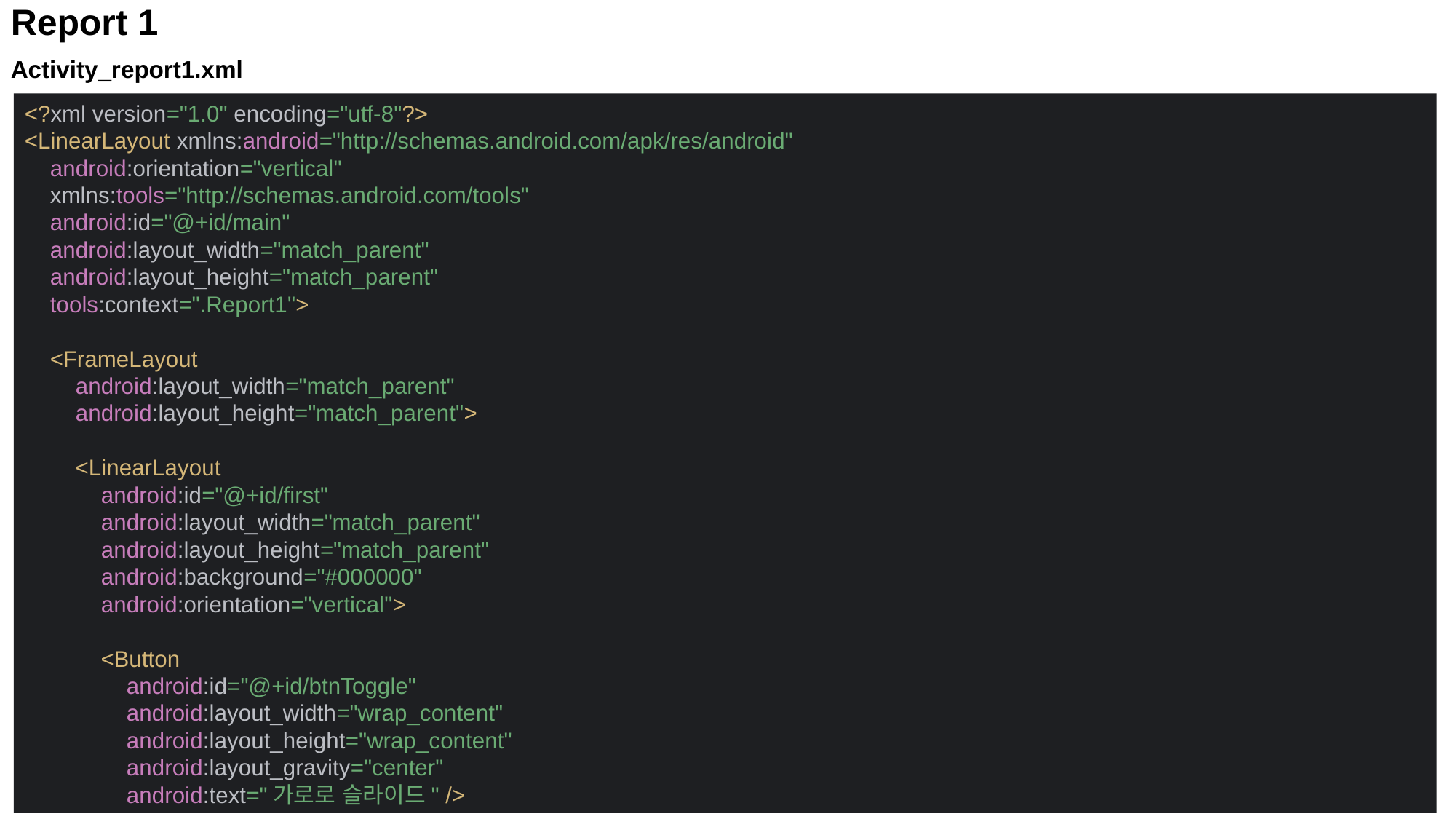

Report 1
Activity_report1.xml
<?xml version="1.0" encoding="utf-8"?>
<LinearLayout xmlns:android="http://schemas.android.com/apk/res/android"
    android:orientation="vertical"
    xmlns:tools="http://schemas.android.com/tools"
    android:id="@+id/main"
    android:layout_width="match_parent"
    android:layout_height="match_parent"
    tools:context=".Report1">
    <FrameLayout
        android:layout_width="match_parent"
        android:layout_height="match_parent">
        <LinearLayout
            android:id="@+id/first"
            android:layout_width="match_parent"
            android:layout_height="match_parent"
            android:background="#000000"
            android:orientation="vertical">
            <Button
                android:id="@+id/btnToggle"
                android:layout_width="wrap_content"
                android:layout_height="wrap_content"
                android:layout_gravity="center"
                android:text="가로로 슬라이드" />